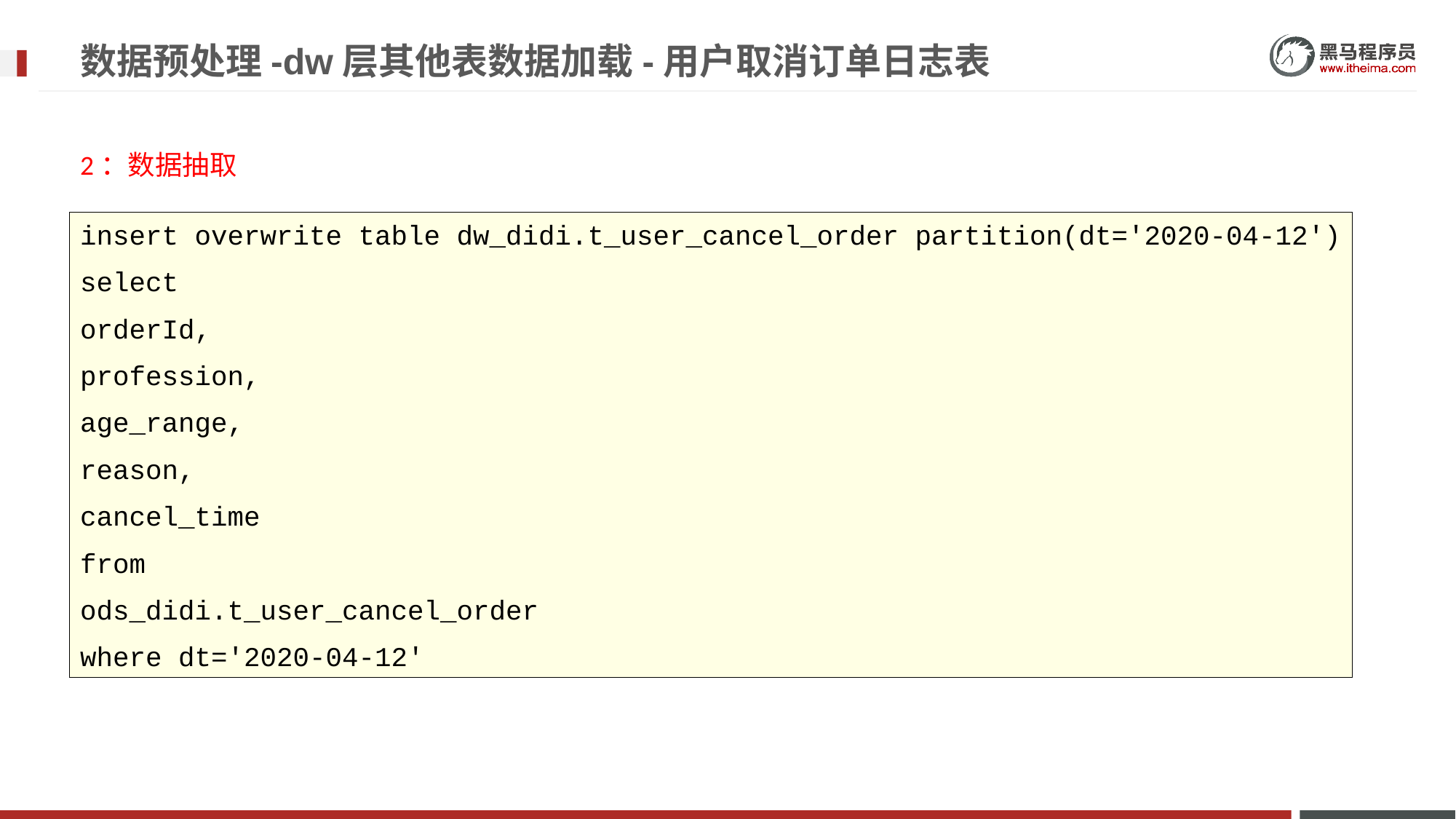

# 数据预处理-dw层其他表数据加载-用户取消订单日志表
2：数据抽取
insert overwrite table dw_didi.t_user_cancel_order partition(dt='2020-04-12')
select
orderId,
profession,
age_range,
reason,
cancel_time
from
ods_didi.t_user_cancel_order
where dt='2020-04-12'